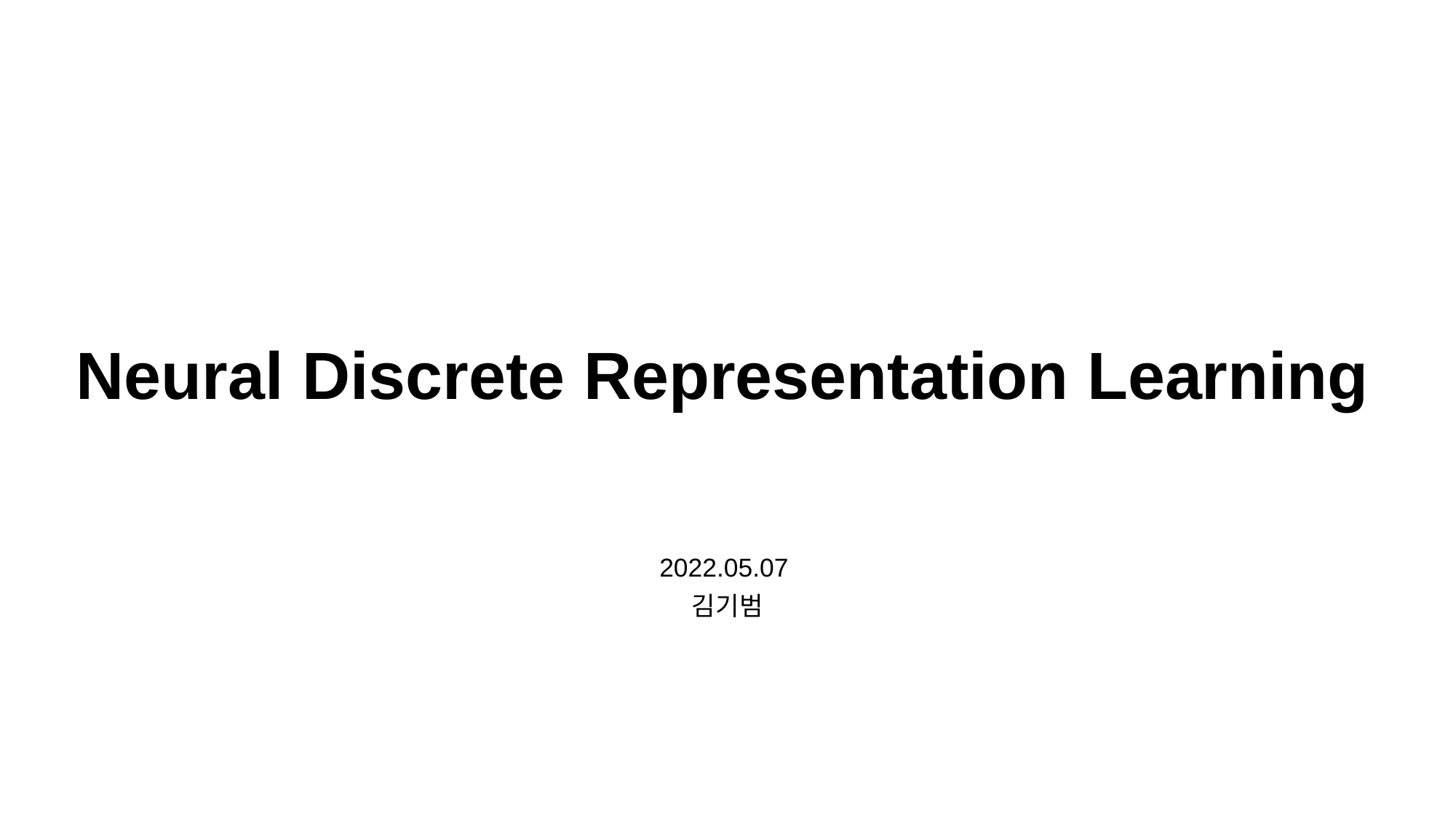

# Neural Discrete Representation Learning

2022.05.07
김기범